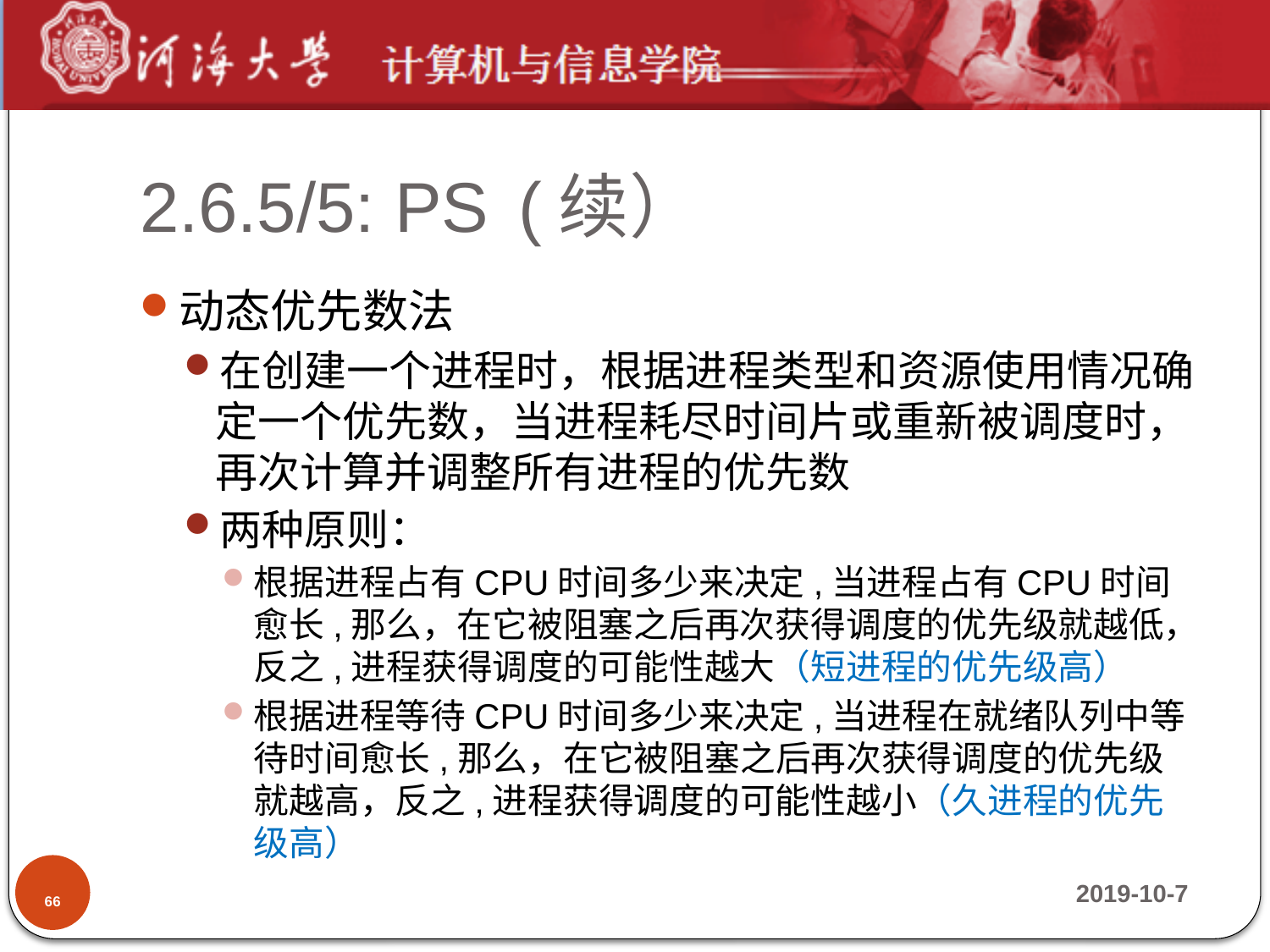

# 2.6.5/5: PS (续）
动态优先数法
在创建一个进程时，根据进程类型和资源使用情况确定一个优先数，当进程耗尽时间片或重新被调度时，再次计算并调整所有进程的优先数
两种原则：
根据进程占有CPU时间多少来决定,当进程占有CPU时间愈长,那么，在它被阻塞之后再次获得调度的优先级就越低，反之,进程获得调度的可能性越大（短进程的优先级高）
根据进程等待CPU时间多少来决定,当进程在就绪队列中等待时间愈长,那么，在它被阻塞之后再次获得调度的优先级就越高，反之,进程获得调度的可能性越小（久进程的优先级高）

66
2019-10-7